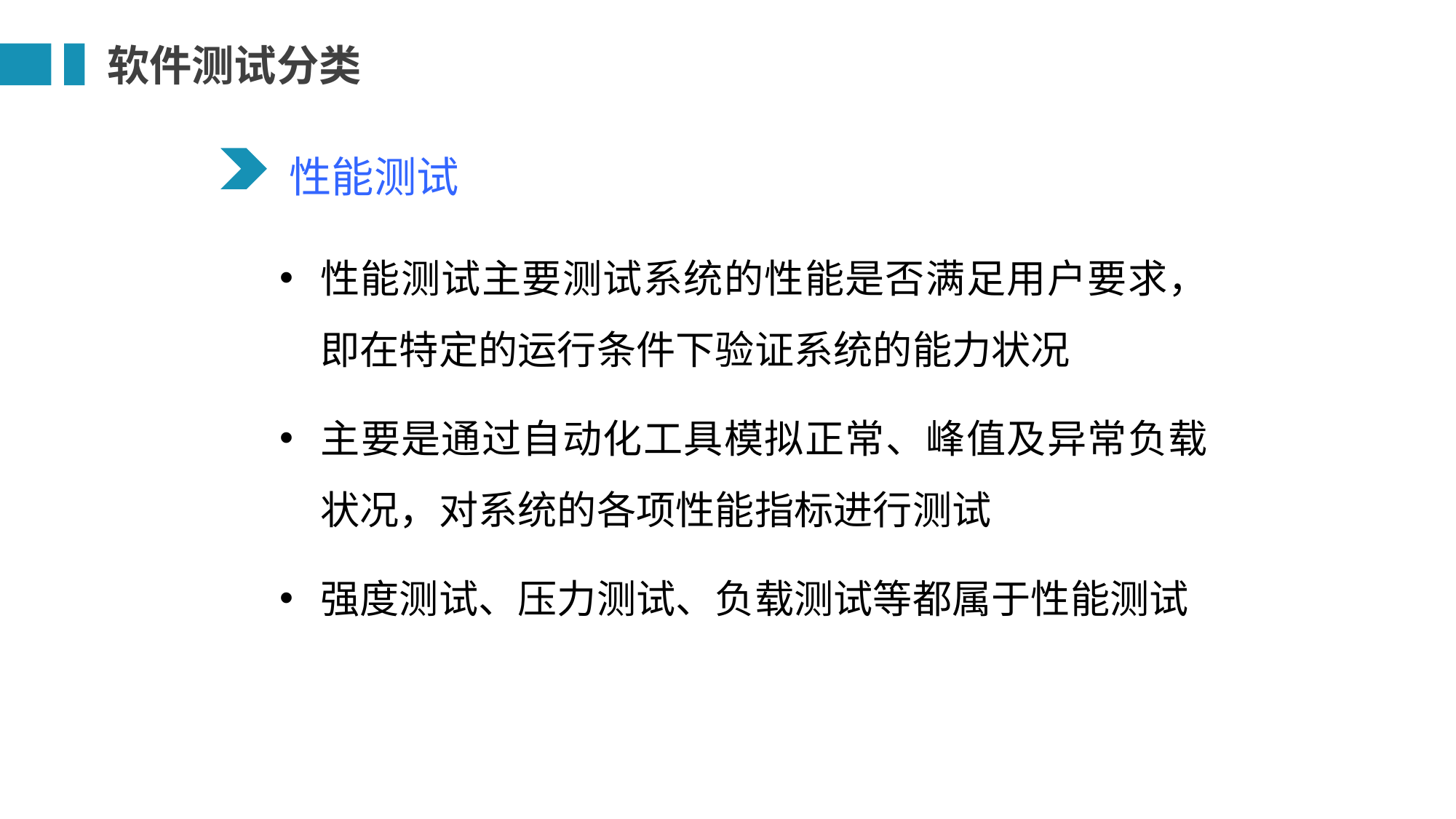

软件测试分类

性能测试

性能测试主要测试系统的性能是否满足用户要求，即在特定的运行条件下验证系统的能力状况
主要是通过自动化工具模拟正常、峰值及异常负载状况，对系统的各项性能指标进行测试
强度测试、压力测试、负载测试等都属于性能测试
26